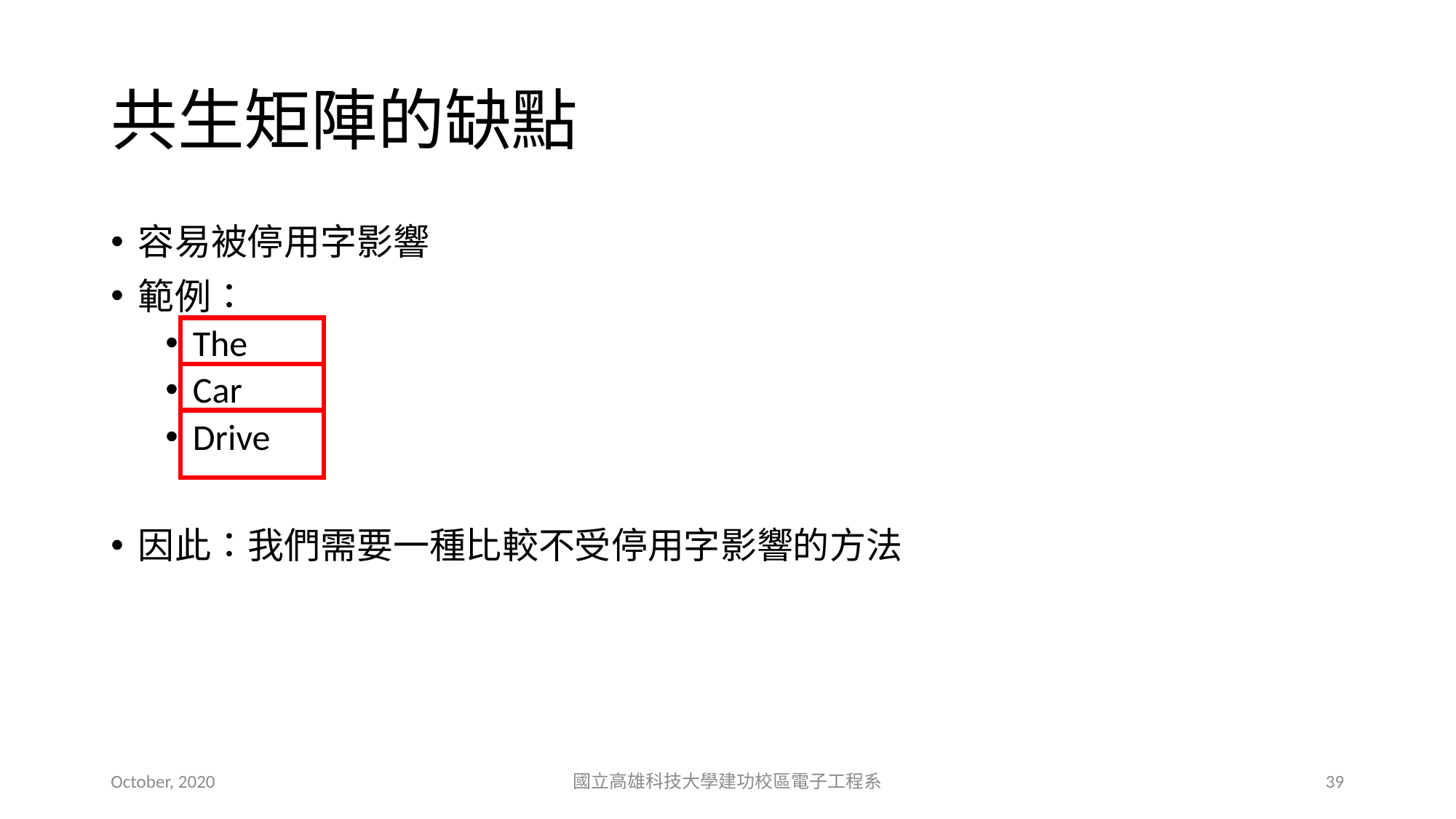

# 共生矩陣的缺點
容易被停用字影響
範例：
The
Car
Drive

因此：我們需要一種比較不受停用字影響的方法

October, 2020
國立高雄科技大學建功校區電子工程系
39